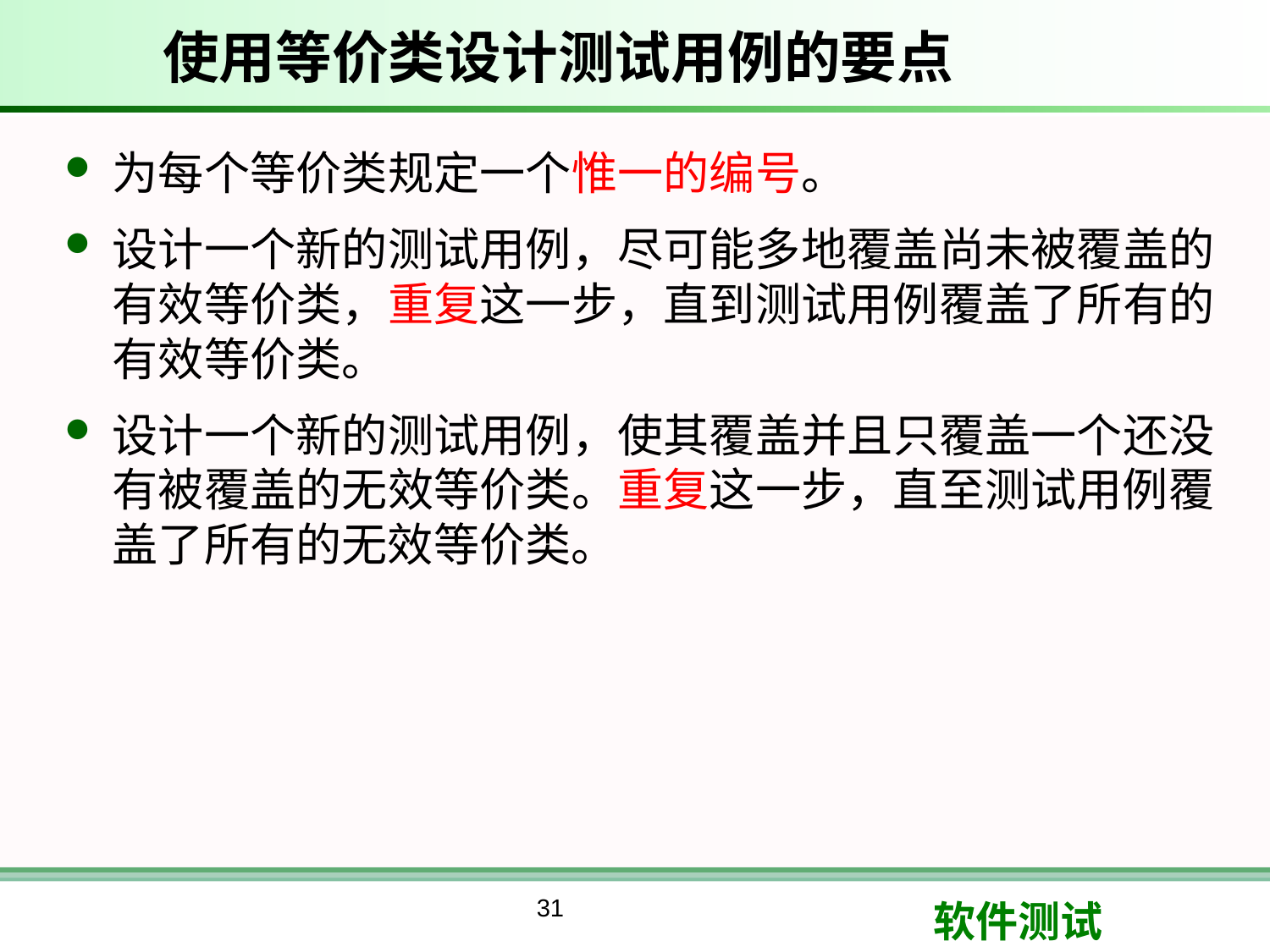

# 使用等价类设计测试用例的要点
为每个等价类规定一个惟一的编号。
设计一个新的测试用例，尽可能多地覆盖尚未被覆盖的有效等价类，重复这一步，直到测试用例覆盖了所有的有效等价类。
设计一个新的测试用例，使其覆盖并且只覆盖一个还没有被覆盖的无效等价类。重复这一步，直至测试用例覆盖了所有的无效等价类。

31